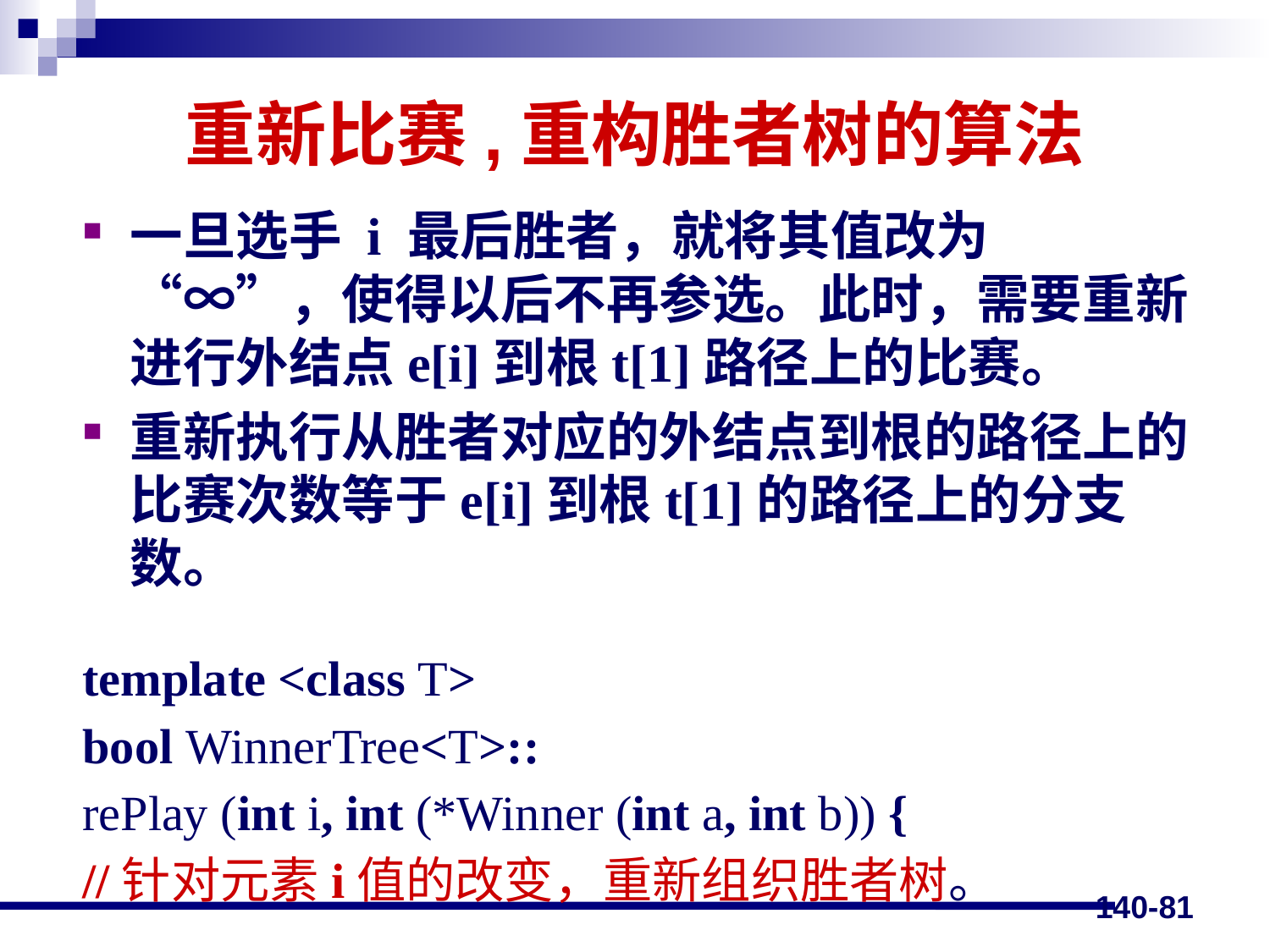

# 重新比赛,重构胜者树的算法
一旦选手 i 最后胜者，就将其值改为“∞”，使得以后不再参选。此时，需要重新进行外结点e[i]到根t[1]路径上的比赛。
重新执行从胜者对应的外结点到根的路径上的比赛次数等于e[i]到根t[1]的路径上的分支数。

template <class T>
bool WinnerTree<T>::
rePlay (int i, int (*Winner (int a, int b)) {
//针对元素i值的改变，重新组织胜者树。
140-81